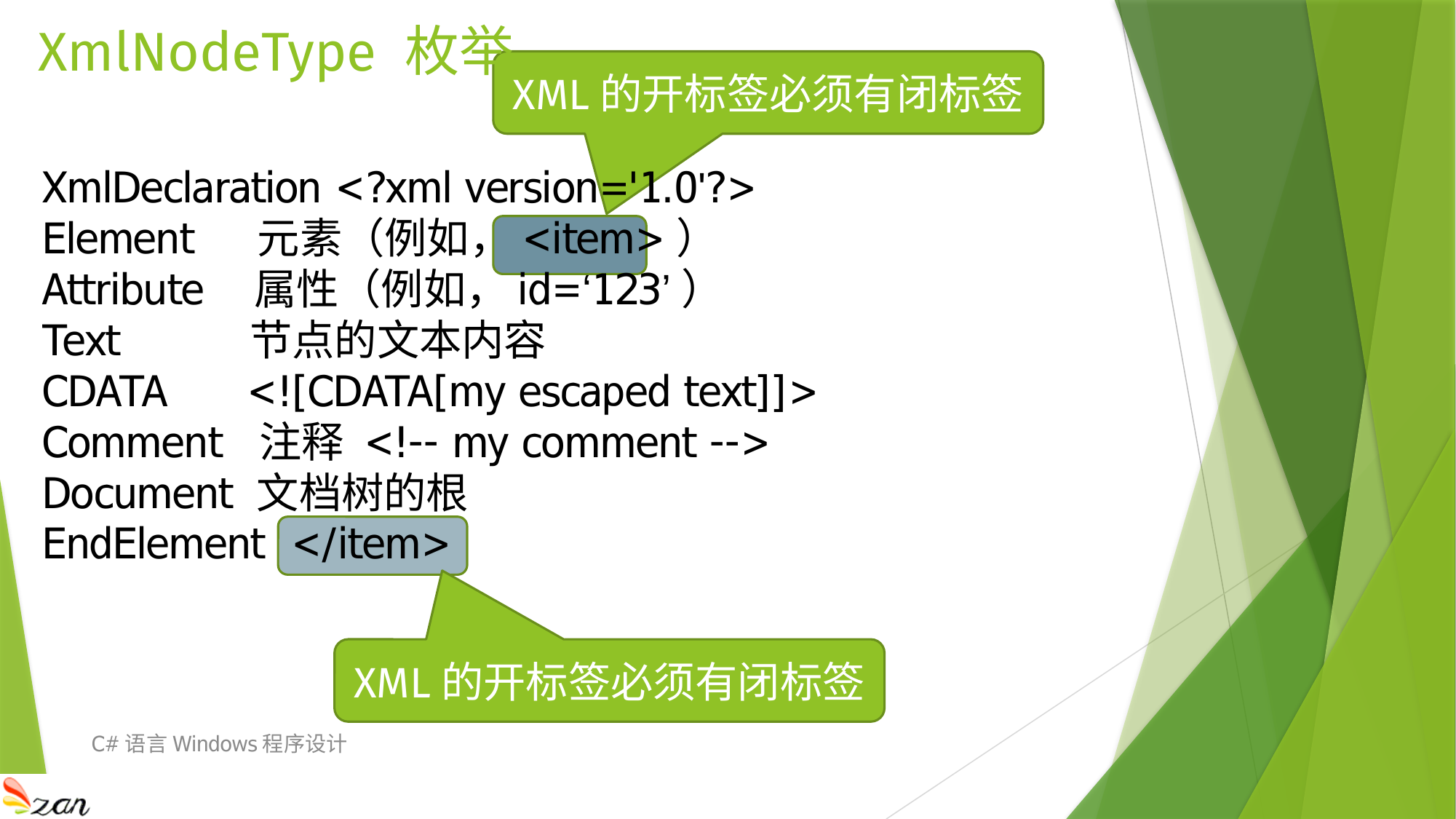

# XmlNodeType 枚举
XML的开标签必须有闭标签
XmlDeclaration <?xml version='1.0'?>
Element    元素（例如，<item>）
Attribute   属性（例如，id=‘123’）
Text         节点的文本内容
CDATA      <![CDATA[my escaped text]]>
Comment  注释 <!-- my comment -->
Document 文档树的根
EndElement  </item>

XML的开标签必须有闭标签
C#语言Windows程序设计